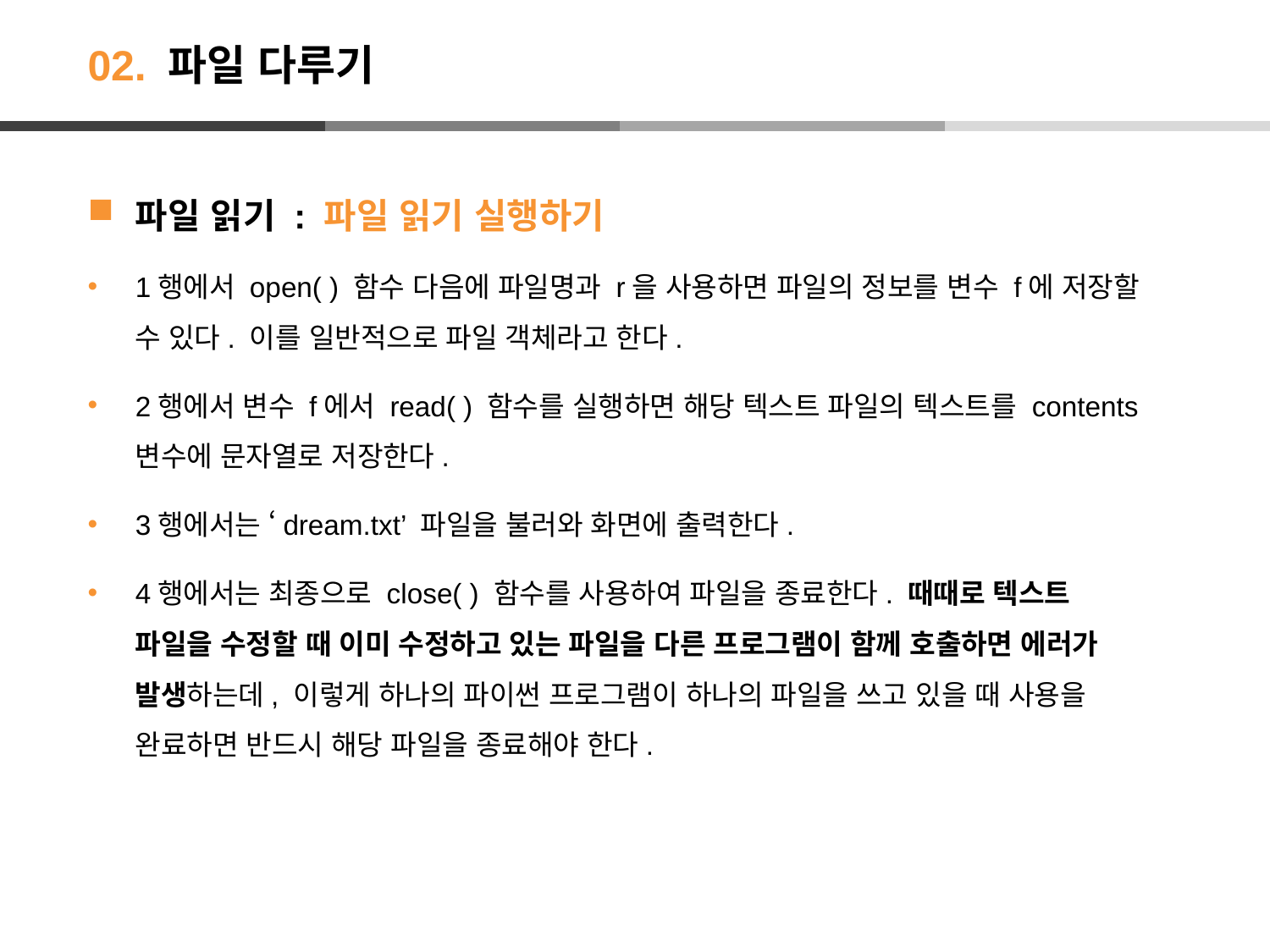

# 02. 파일 다루기
파일 읽기 : 파일 읽기 실행하기

1행에서 open( ) 함수 다음에 파일명과 r을 사용하면 파일의 정보를 변수 f에 저장할 수 있다. 이를 일반적으로 파일 객체라고 한다.
2행에서 변수 f에서 read( ) 함수를 실행하면 해당 텍스트 파일의 텍스트를 contents 변수에 문자열로 저장한다.
3행에서는 ‘dream.txt’ 파일을 불러와 화면에 출력한다.
4행에서는 최종으로 close( ) 함수를 사용하여 파일을 종료한다. 때때로 텍스트 파일을 수정할 때 이미 수정하고 있는 파일을 다른 프로그램이 함께 호출하면 에러가 발생하는데, 이렇게 하나의 파이썬 프로그램이 하나의 파일을 쓰고 있을 때 사용을 완료하면 반드시 해당 파일을 종료해야 한다.